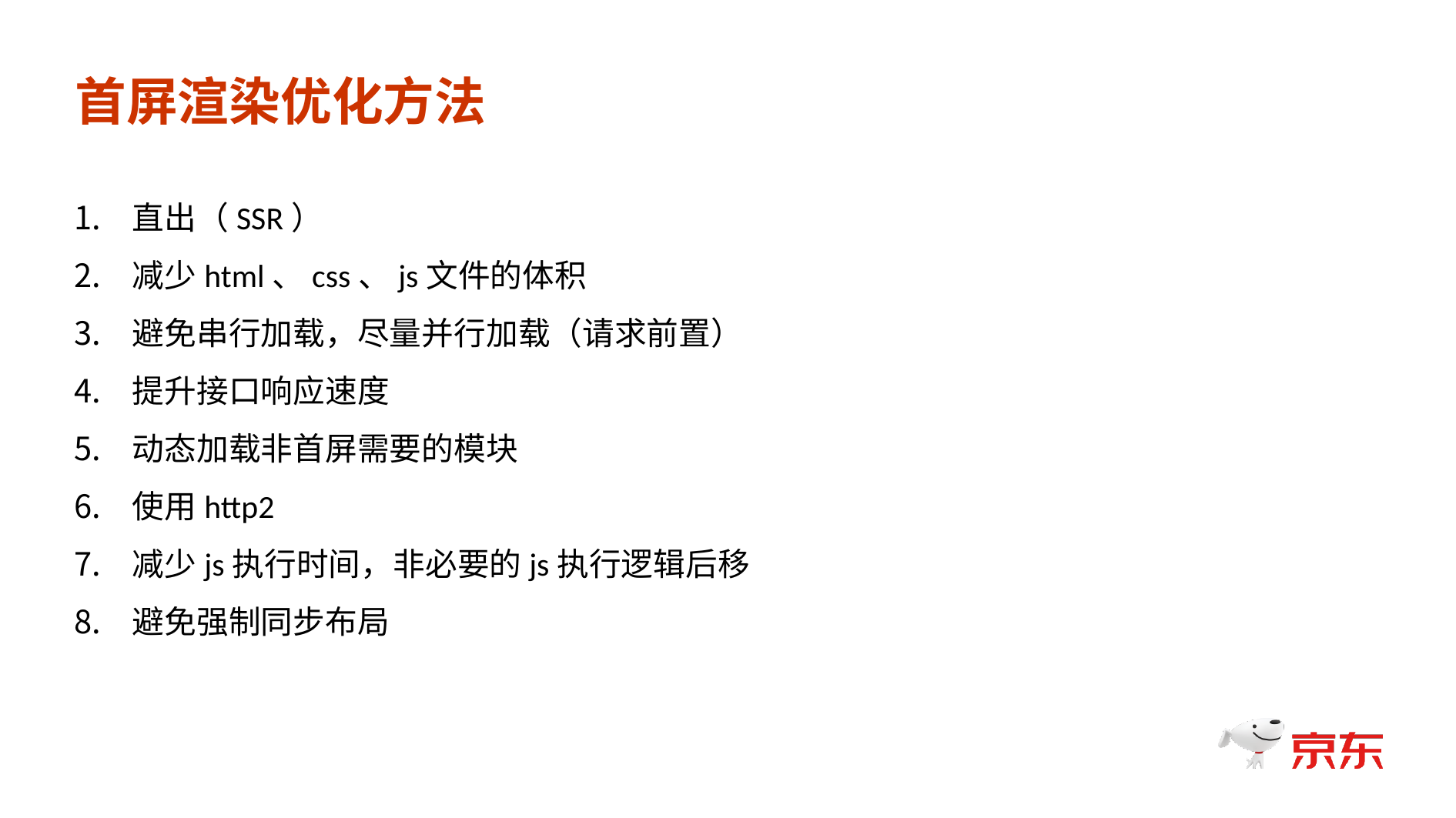

首屏渲染优化方法
直出（SSR）
减少html、css、js文件的体积
避免串行加载，尽量并行加载（请求前置）
提升接口响应速度
动态加载非首屏需要的模块
使用http2
减少js执行时间，非必要的js执行逻辑后移
避免强制同步布局